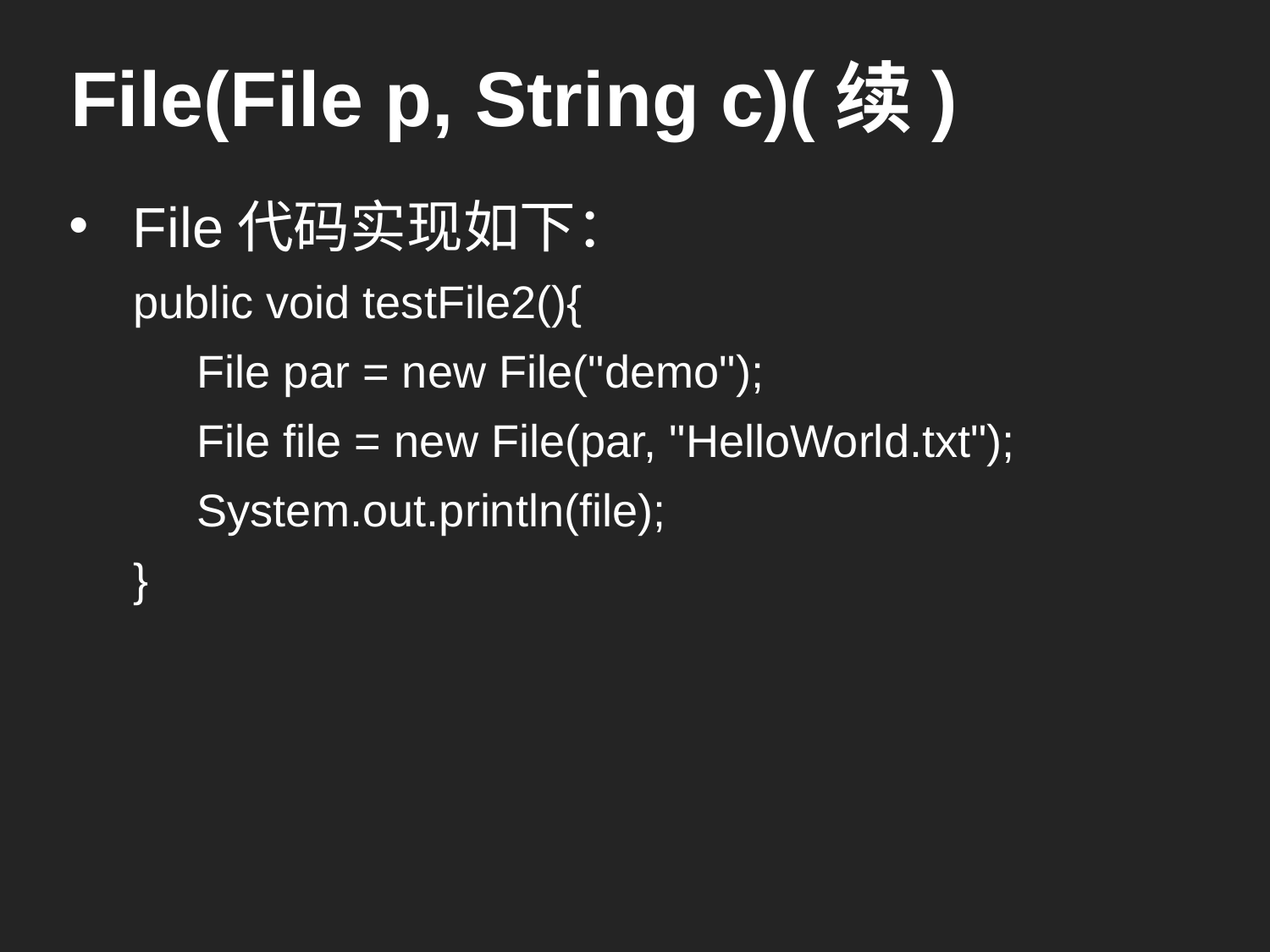

# File(File p, String c)(续)
File代码实现如下：
public void testFile2(){
File par = new File("demo");
File file = new File(par, "HelloWorld.txt");
System.out.println(file);
}